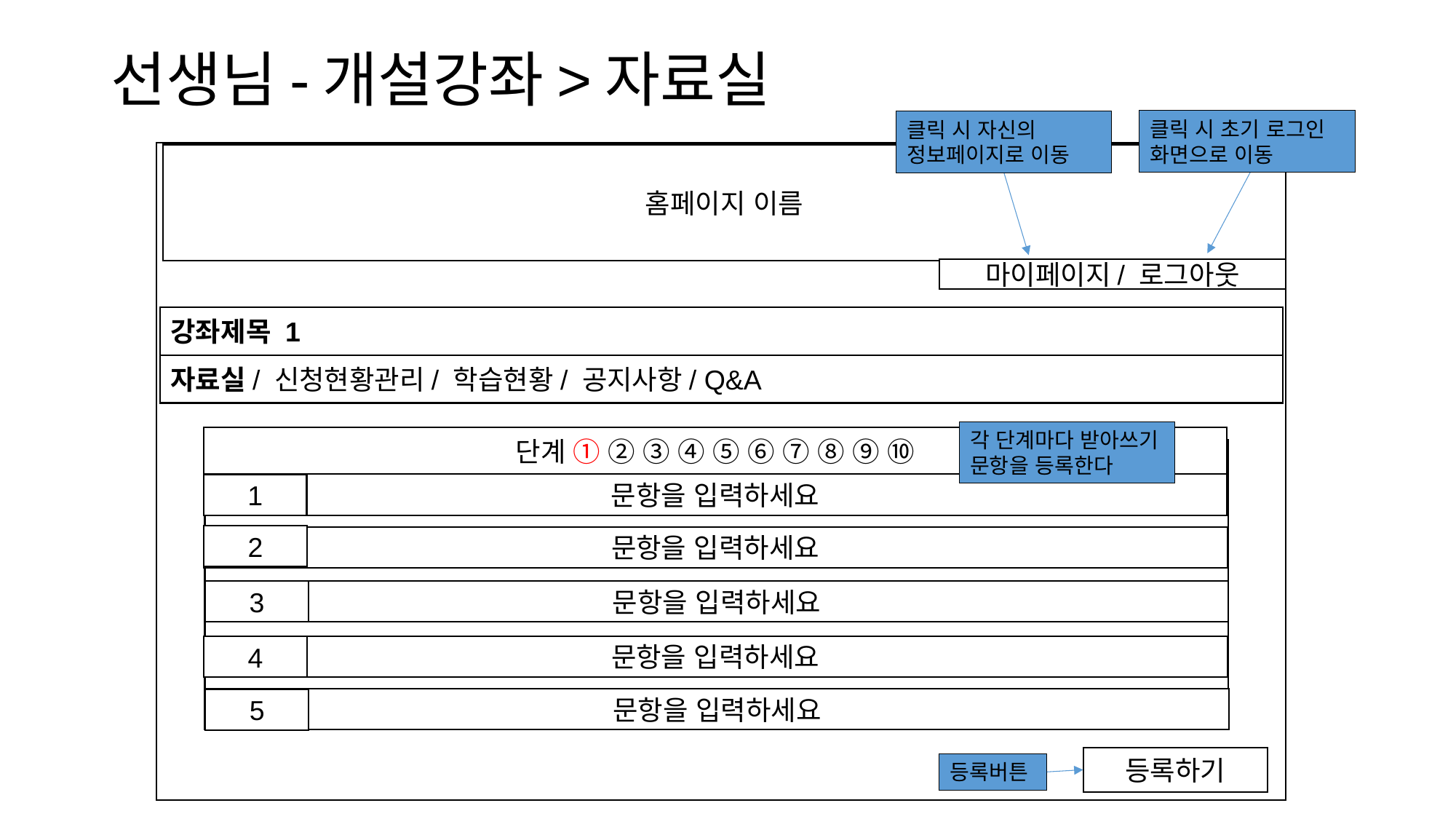

# 선생님-개설강좌>자료실
클릭 시 초기 로그인 화면으로 이동
클릭 시 자신의 정보페이지로 이동

홈페이지 이름
마이페이지/ 로그아웃
강좌제목 1
자료실/ 신청현황관리/ 학습현황/ 공지사항/ Q&A
각 단계마다 받아쓰기 문항을 등록한다
단계 ① ② ③ ④ ⑤ ⑥ ⑦ ⑧ ⑨ ⑩

문항을 입력하세요
1
2
문항을 입력하세요
문항을 입력하세요
3
문항을 입력하세요
4
문항을 입력하세요
5
등록하기
등록버튼